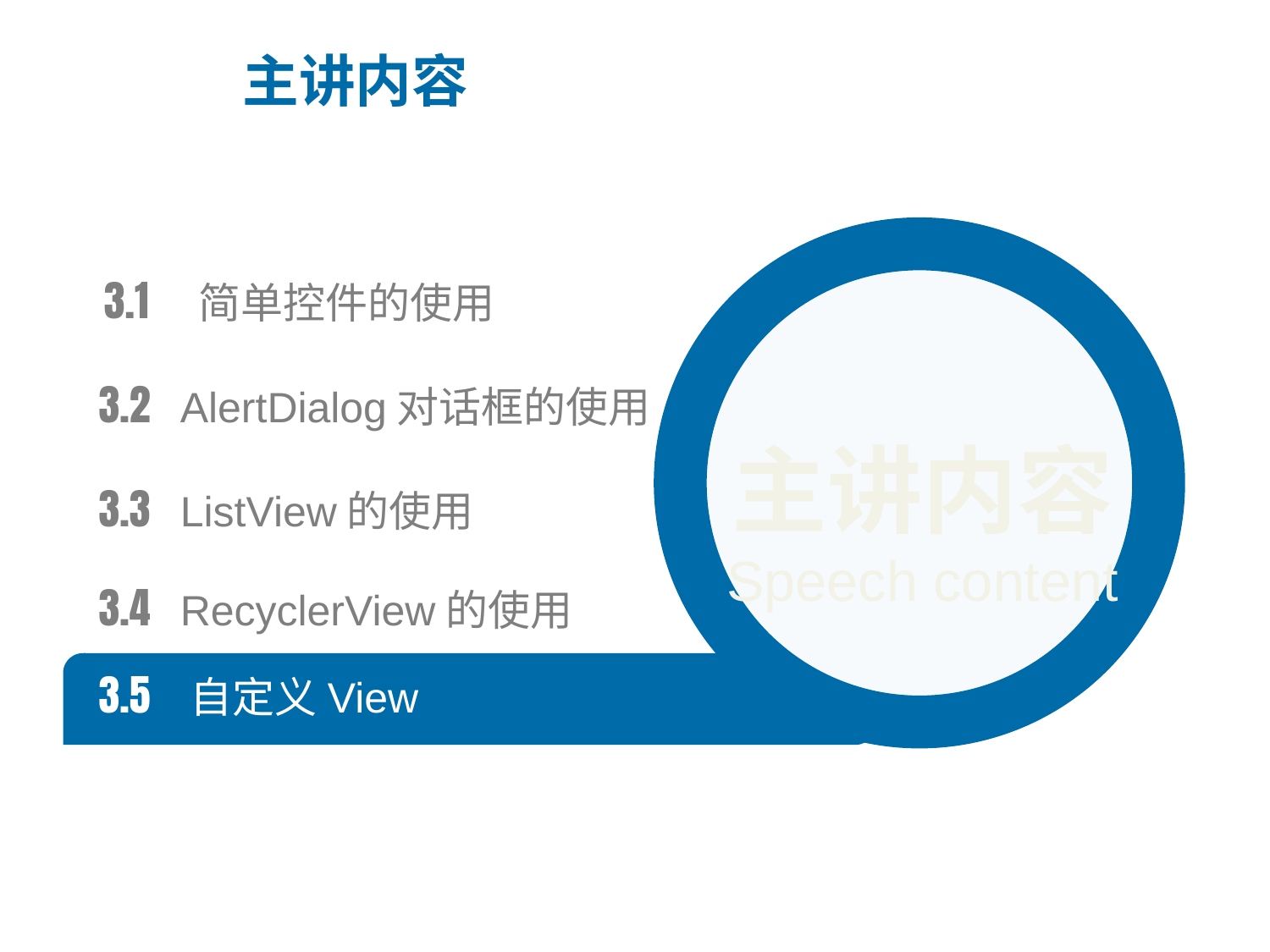

主讲内容

3.1    简单控件的使用
主讲内容
Speech content
3.2   AlertDialog对话框的使用
3.3   ListView的使用
3.4   RecyclerView的使用

3.5   自定义View